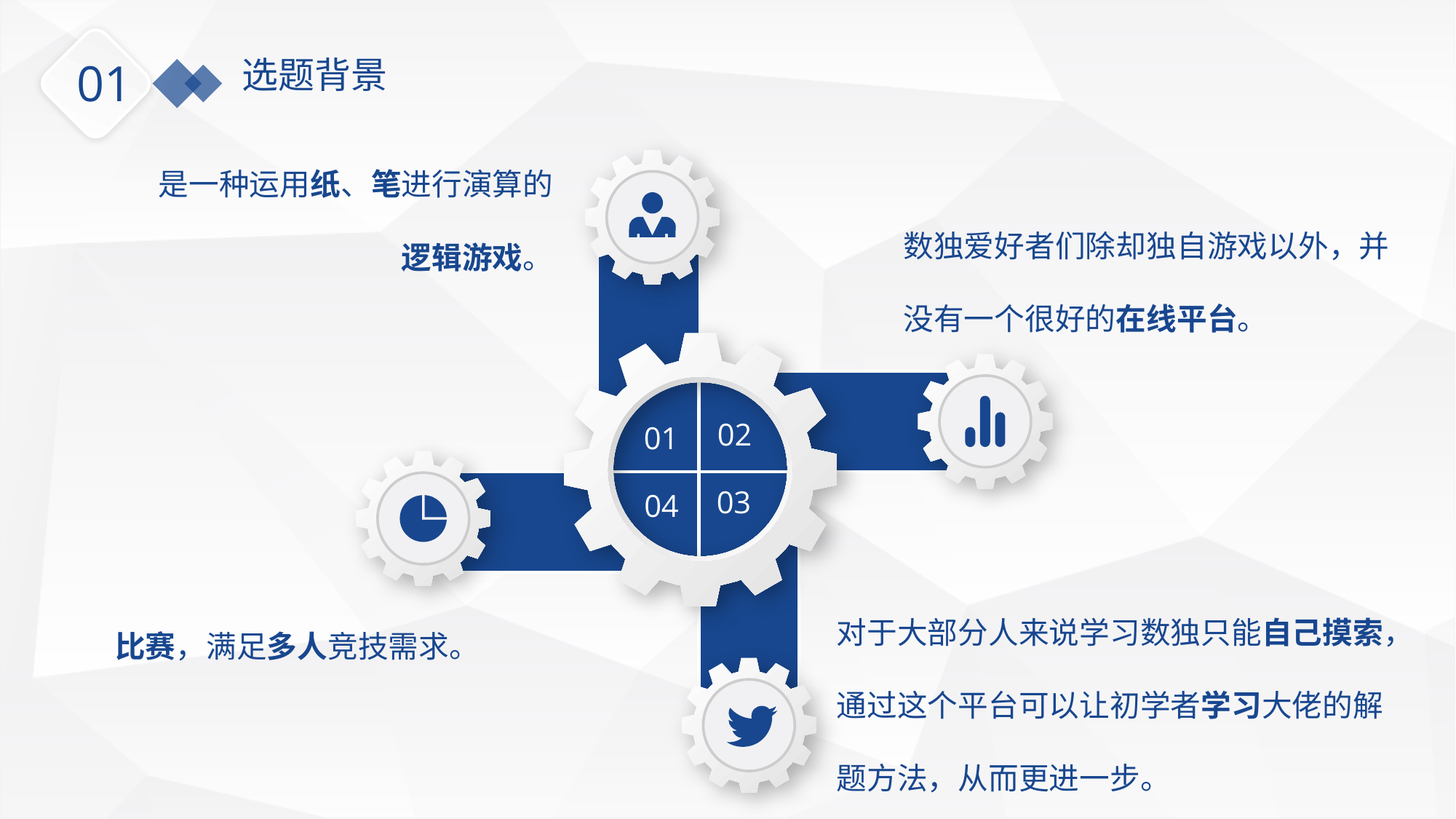

选题背景
01

是一种运用纸、笔进行演算的逻辑游戏。

数独爱好者们除却独自游戏以外，并没有一个很好的在线平台。

02
01

03
04

对于大部分人来说学习数独只能自己摸索，通过这个平台可以让初学者学习大佬的解题方法，从而更进一步。
比赛，满足多人竞技需求。